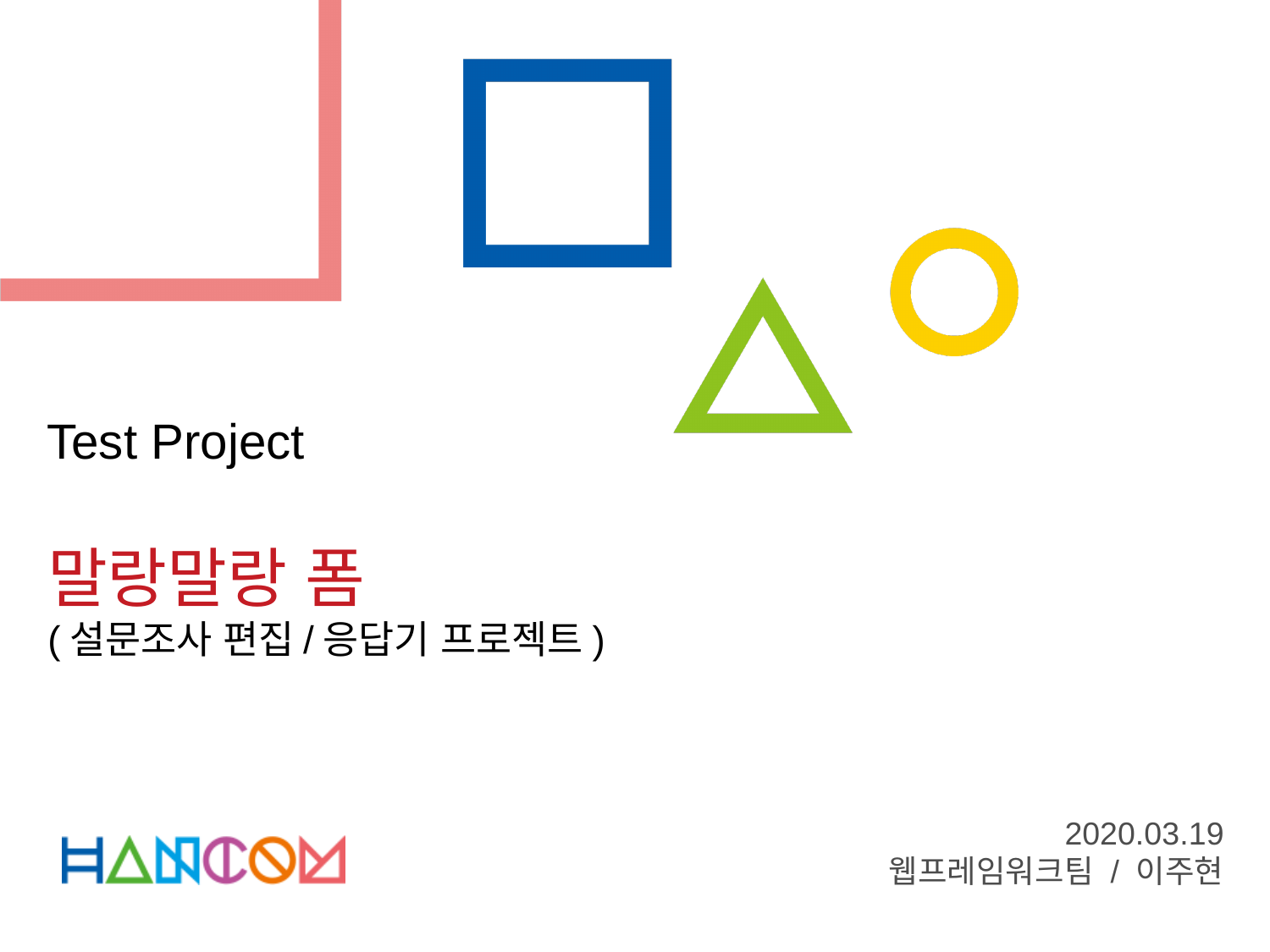

Test Project
말랑말랑 폼
(설문조사 편집/응답기 프로젝트)
2020.03.19
웹프레임워크팀 / 이주현